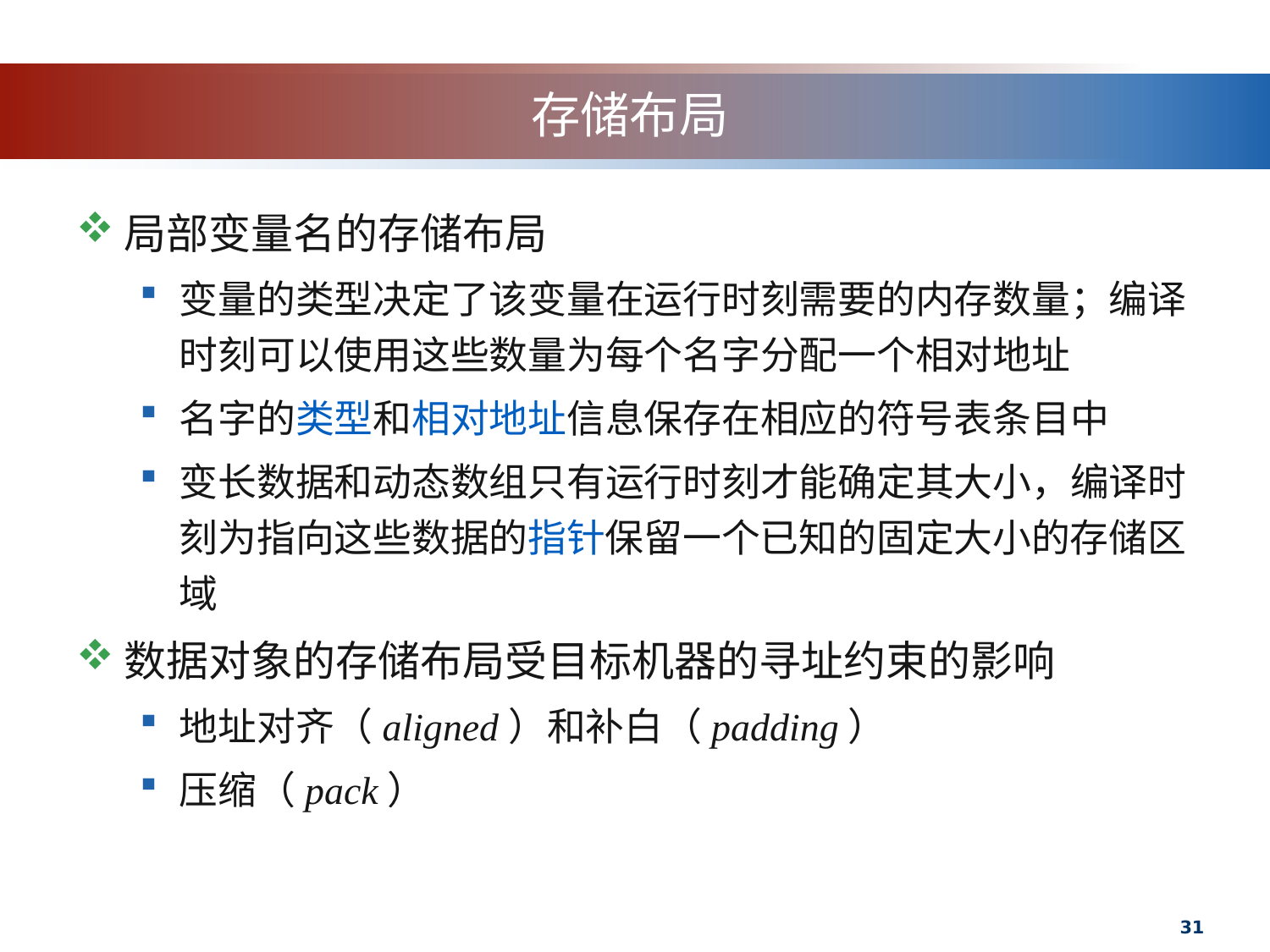

# 存储布局
局部变量名的存储布局
变量的类型决定了该变量在运行时刻需要的内存数量；编译时刻可以使用这些数量为每个名字分配一个相对地址
名字的类型和相对地址信息保存在相应的符号表条目中
变长数据和动态数组只有运行时刻才能确定其大小，编译时刻为指向这些数据的指针保留一个已知的固定大小的存储区域
数据对象的存储布局受目标机器的寻址约束的影响
地址对齐（aligned）和补白（padding）
压缩（pack）
31